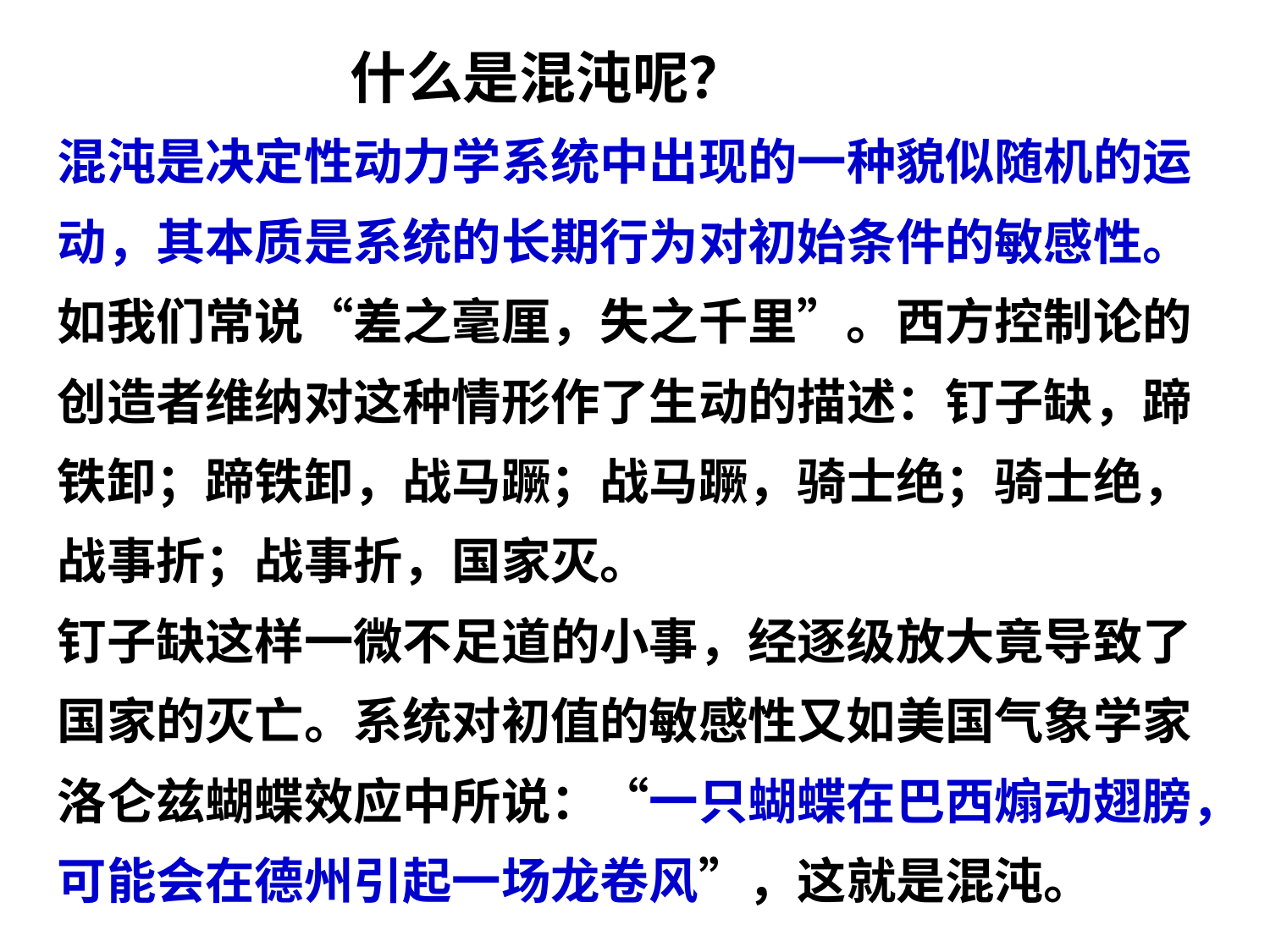

什么是混沌呢？
混沌是决定性动力学系统中出现的一种貌似随机的运动，其本质是系统的长期行为对初始条件的敏感性。如我们常说“差之毫厘，失之千里”。西方控制论的创造者维纳对这种情形作了生动的描述：钉子缺，蹄铁卸；蹄铁卸，战马蹶；战马蹶，骑士绝；骑士绝，战事折；战事折，国家灭。
钉子缺这样一微不足道的小事，经逐级放大竟导致了国家的灭亡。系统对初值的敏感性又如美国气象学家洛仑兹蝴蝶效应中所说：“一只蝴蝶在巴西煽动翅膀，可能会在德州引起一场龙卷风”，这就是混沌。